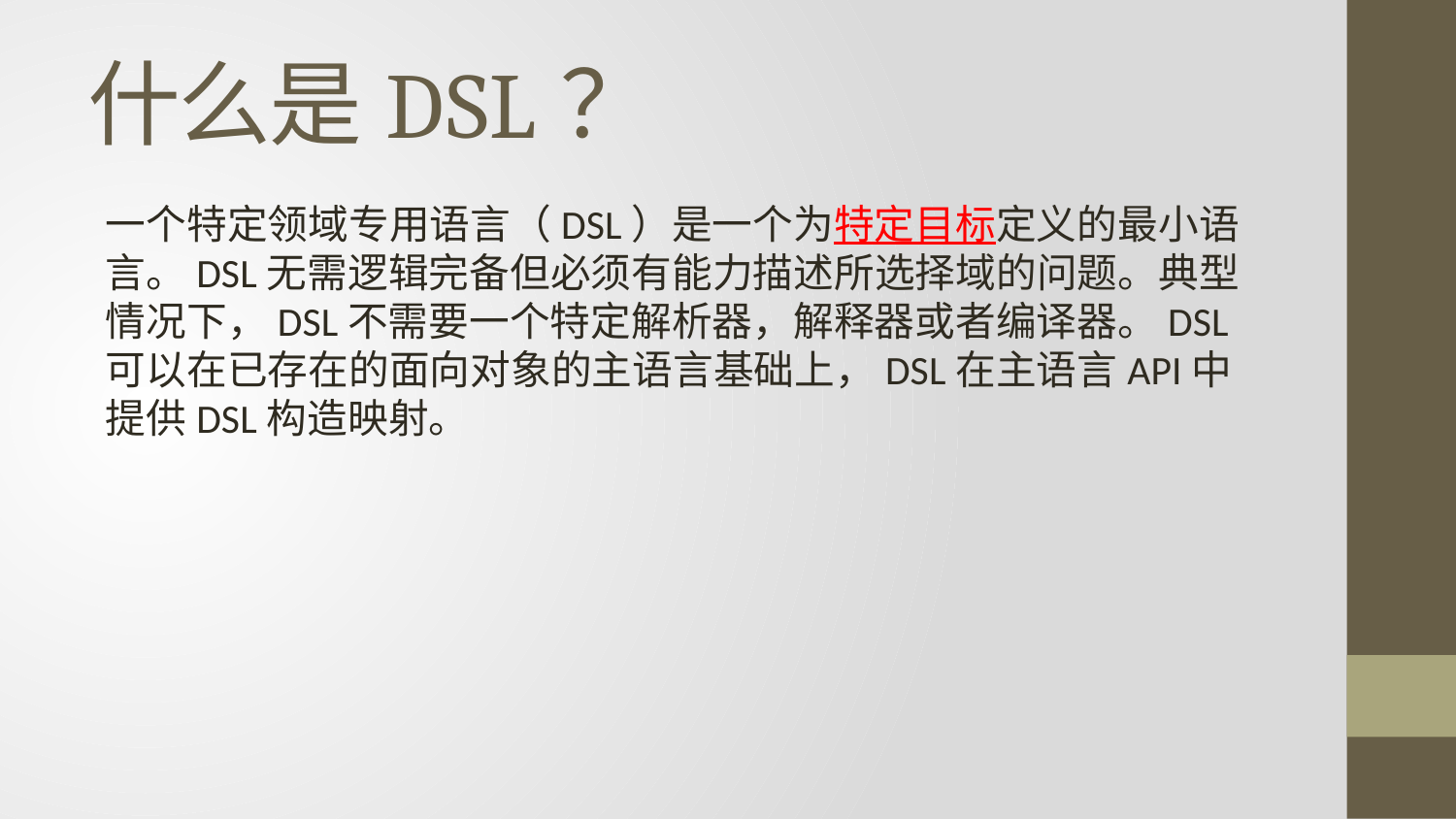

# 什么是DSL？
一个特定领域专用语言（DSL）是一个为特定目标定义的最小语言。DSL无需逻辑完备但必须有能力描述所选择域的问题。典型情况下，DSL不需要一个特定解析器，解释器或者编译器。DSL可以在已存在的面向对象的主语言基础上，DSL在主语言API中提供DSL构造映射。